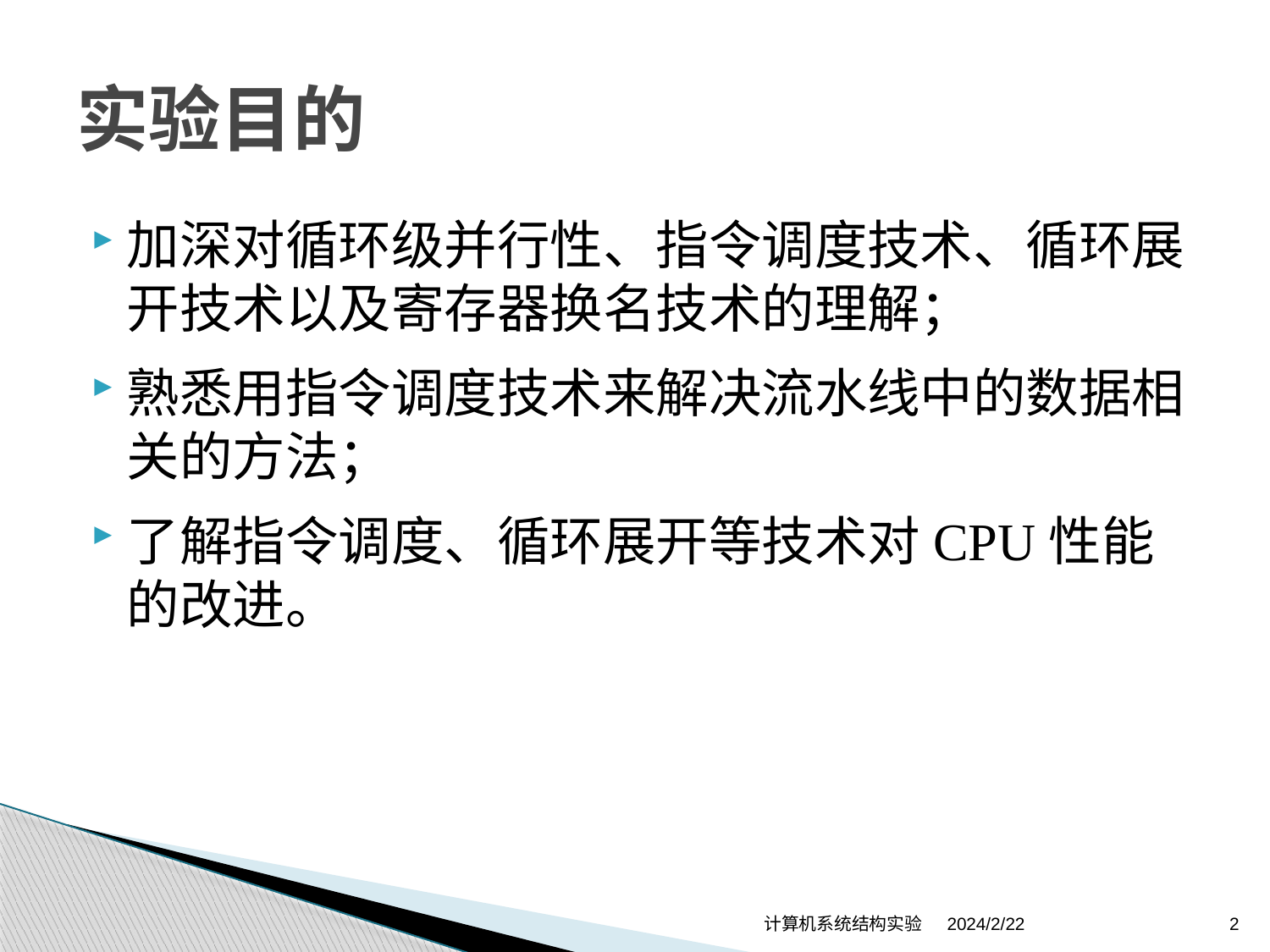

# 实验目的
加深对循环级并行性、指令调度技术、循环展开技术以及寄存器换名技术的理解；
熟悉用指令调度技术来解决流水线中的数据相关的方法；
了解指令调度、循环展开等技术对CPU性能的改进。
计算机系统结构实验
2024/2/22
2